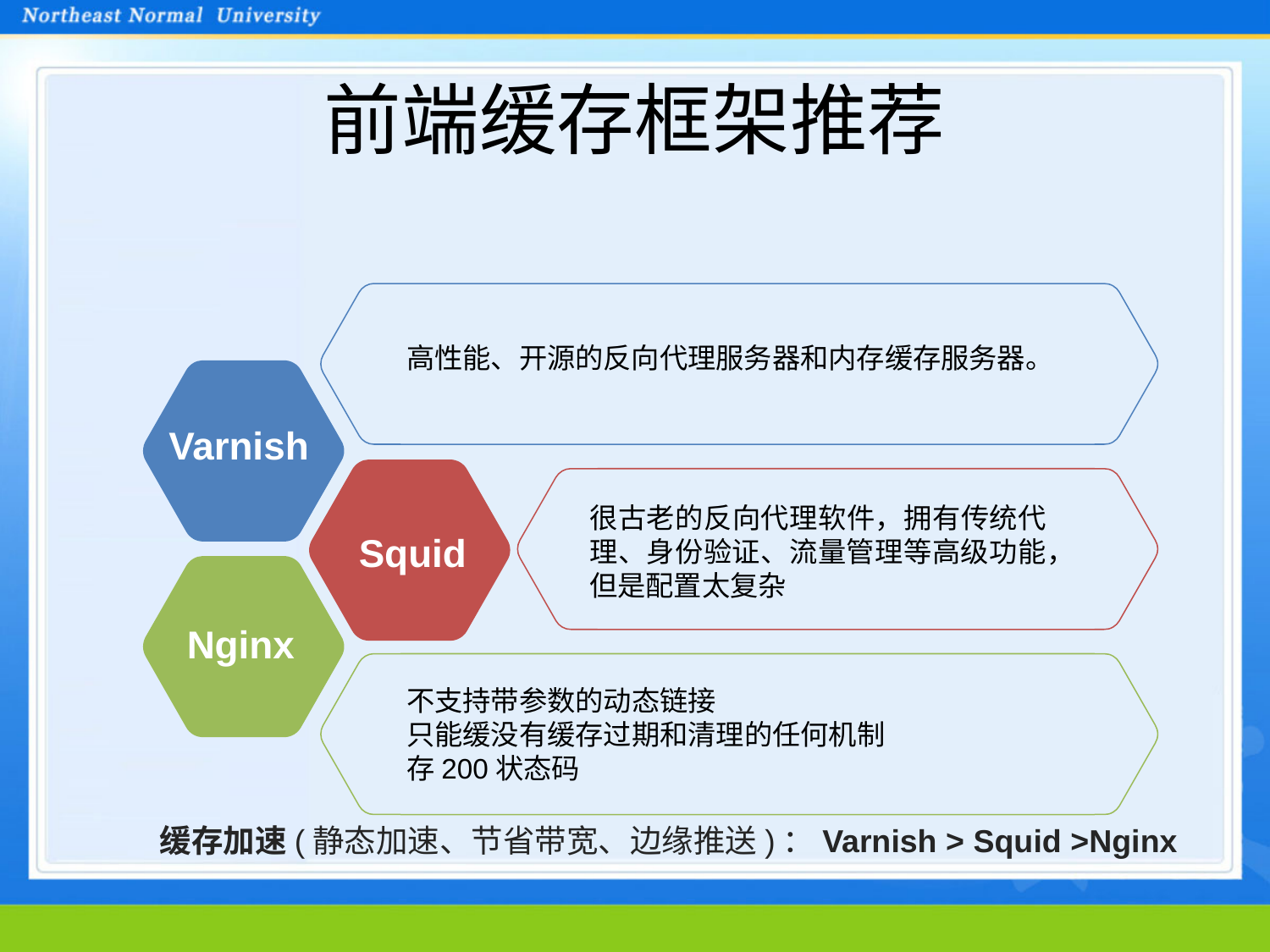

# 前端缓存框架推荐

高性能、开源的反向代理服务器和内存缓存服务器。

Varnish

很古老的反向代理软件，拥有传统代理、身份验证、流量管理等高级功能，但是配置太复杂
Squid

Nginx

不支持带参数的动态链接
只能缓没有缓存过期和清理的任何机制
存200状态码
缓存加速(静态加速、节省带宽、边缘推送)：Varnish > Squid >Nginx